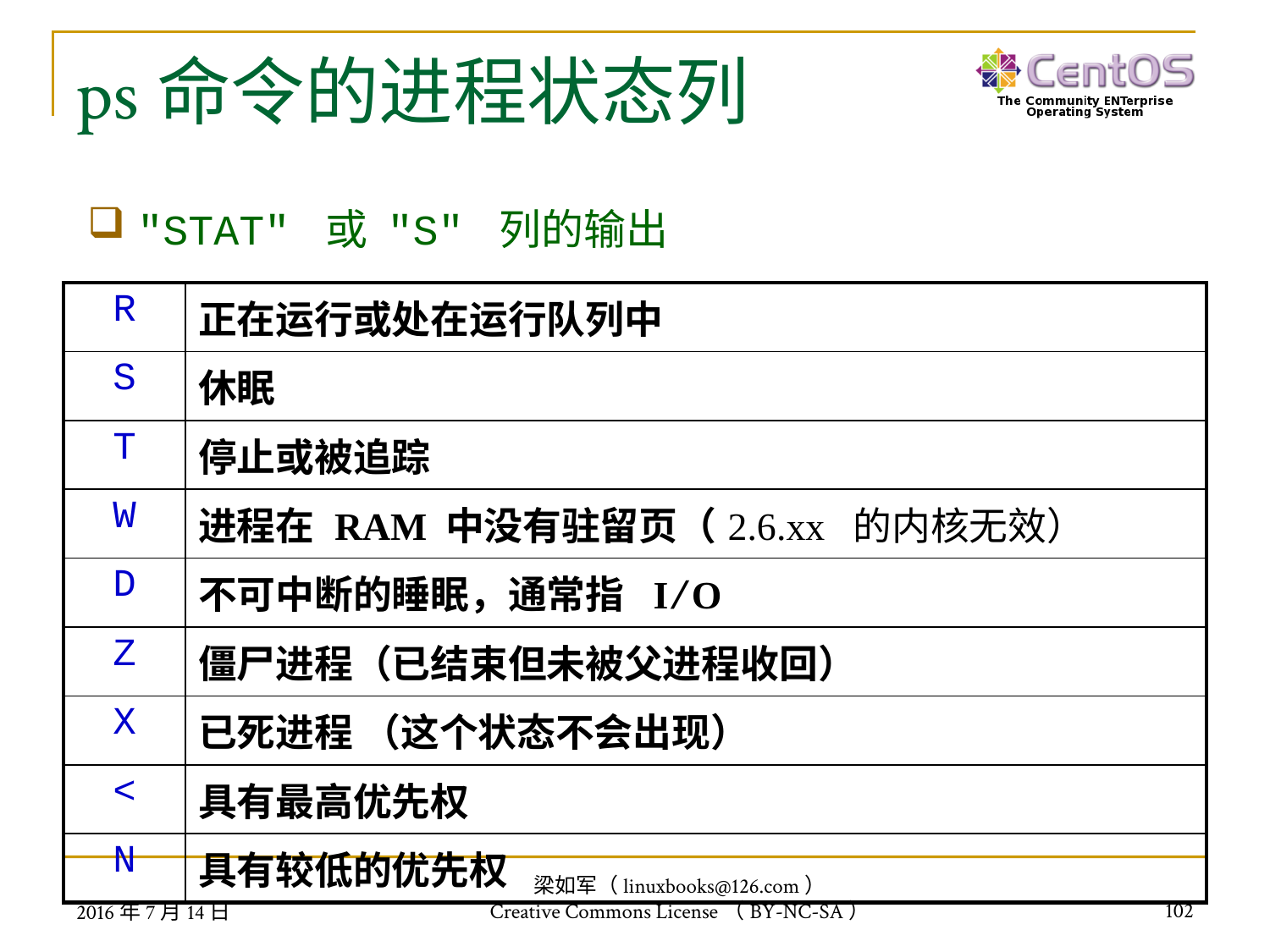

# ps命令的进程状态列
 "STAT" 或 "S" 列的输出
| R | 正在运行或处在运行队列中 |
| --- | --- |
| S | 休眠 |
| T | 停止或被追踪 |
| W | 进程在 RAM 中没有驻留页（2.6.xx 的内核无效） |
| D | 不可中断的睡眠，通常指 I/O |
| Z | 僵尸进程（已结束但未被父进程收回） |
| X | 已死进程 （这个状态不会出现） |
| < | 具有最高优先权 |
| N | 具有较低的优先权 |
梁如军（linuxbooks@126.com）
Creative Commons License（BY-NC-SA）
2016年7月14日
102